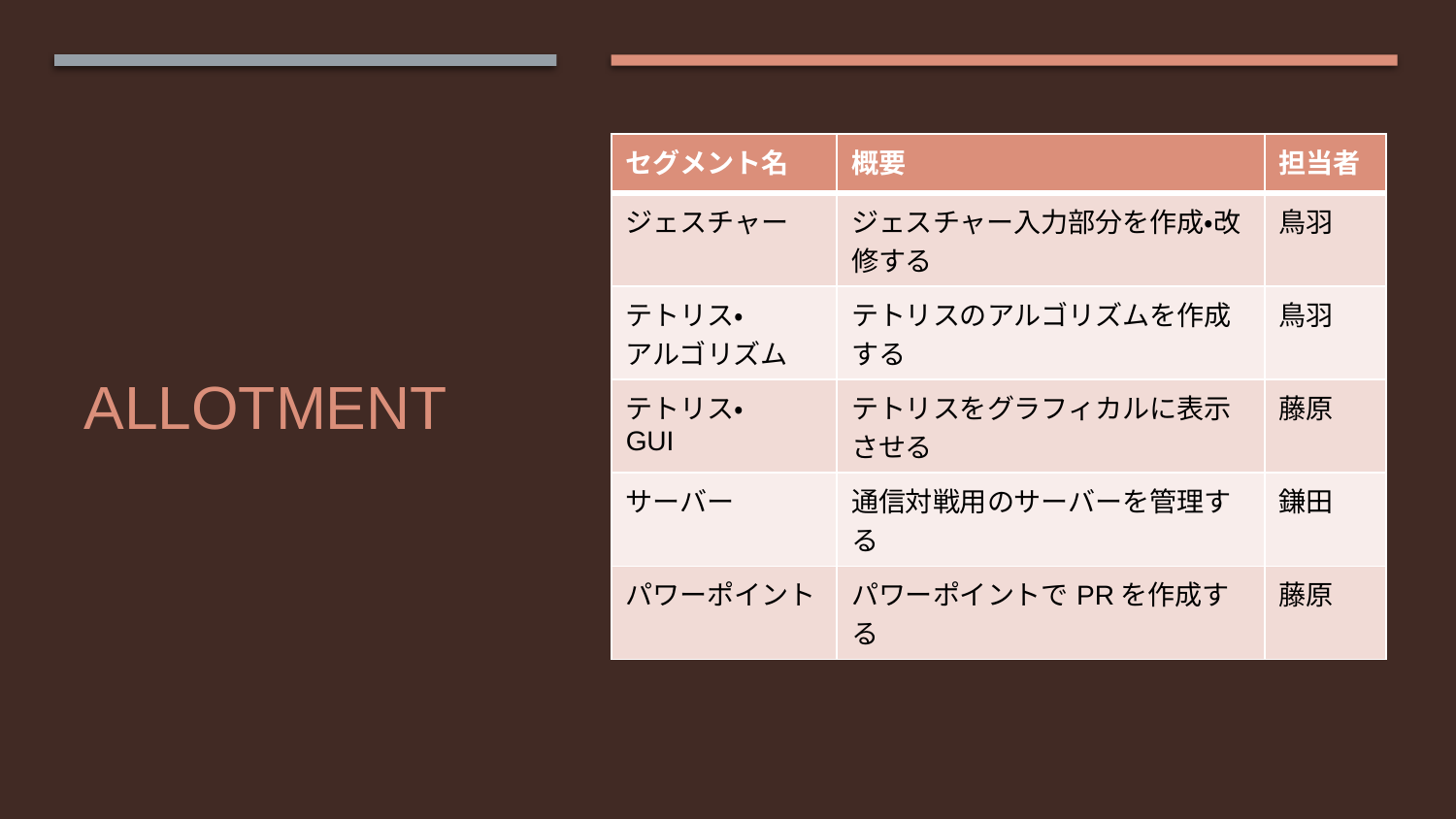

| セグメント名 | 概要 | 担当者 |
| --- | --- | --- |
| ジェスチャー | ジェスチャー入力部分を作成・改修する | 鳥羽 |
| テトリス・ アルゴリズム | テトリスのアルゴリズムを作成する | 鳥羽 |
| テトリス・ GUI | テトリスをグラフィカルに表示させる | 藤原 |
| サーバー | 通信対戦用のサーバーを管理する | 鎌田 |
| パワーポイント | パワーポイントでPRを作成する | 藤原 |
# Allotment